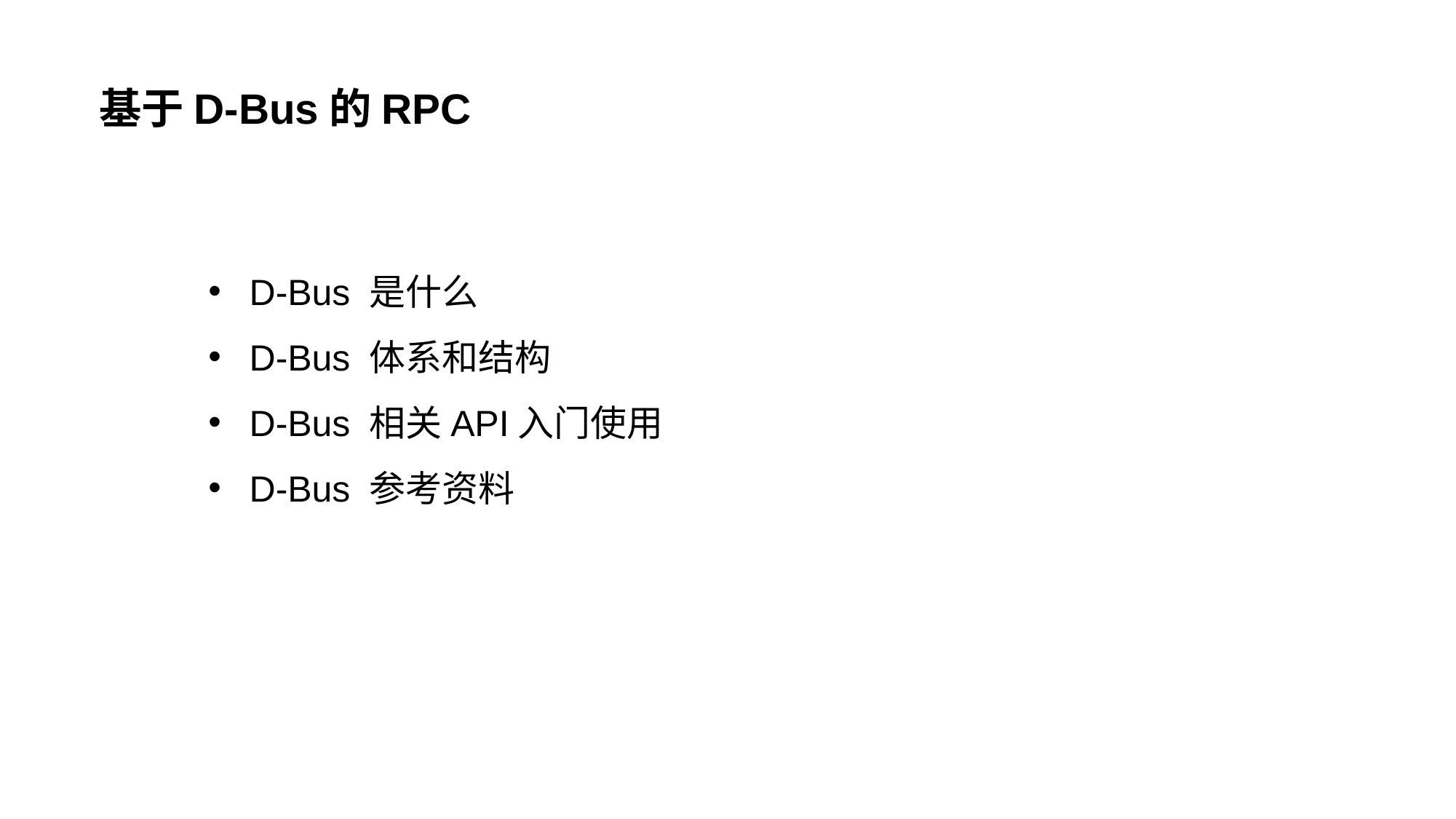

基于D-Bus的RPC
D-Bus 是什么
D-Bus 体系和结构
D-Bus 相关API入门使用
D-Bus 参考资料